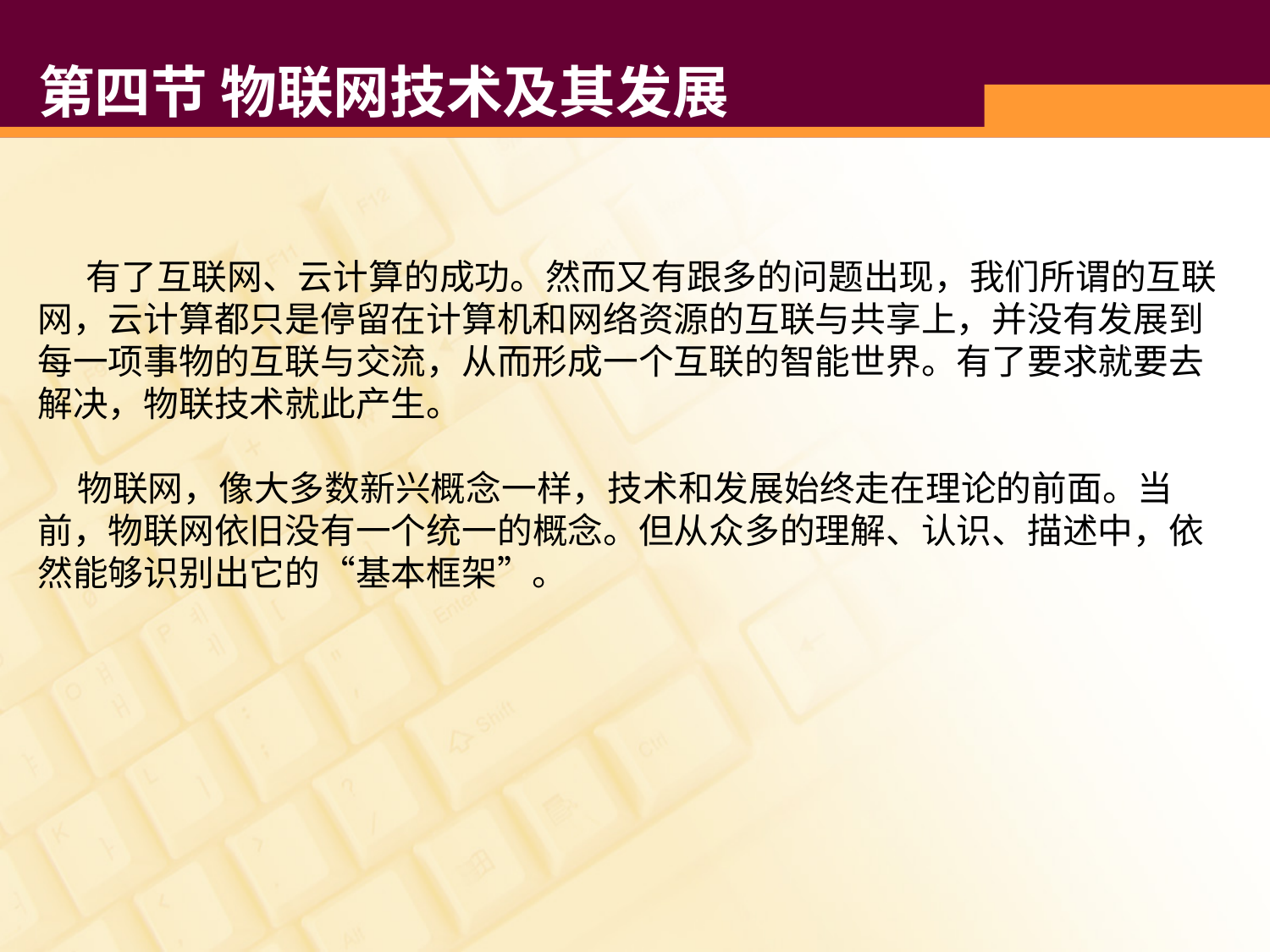

# 第四节 物联网技术及其发展

    有了互联网、云计算的成功。然而又有跟多的问题出现，我们所谓的互联网，云计算都只是停留在计算机和网络资源的互联与共享上，并没有发展到每一项事物的互联与交流，从而形成一个互联的智能世界。有了要求就要去解决，物联技术就此产生。

    物联网，像大多数新兴概念一样，技术和发展始终走在理论的前面。当前，物联网依旧没有一个统一的概念。但从众多的理解、认识、描述中，依然能够识别出它的“基本框架”。